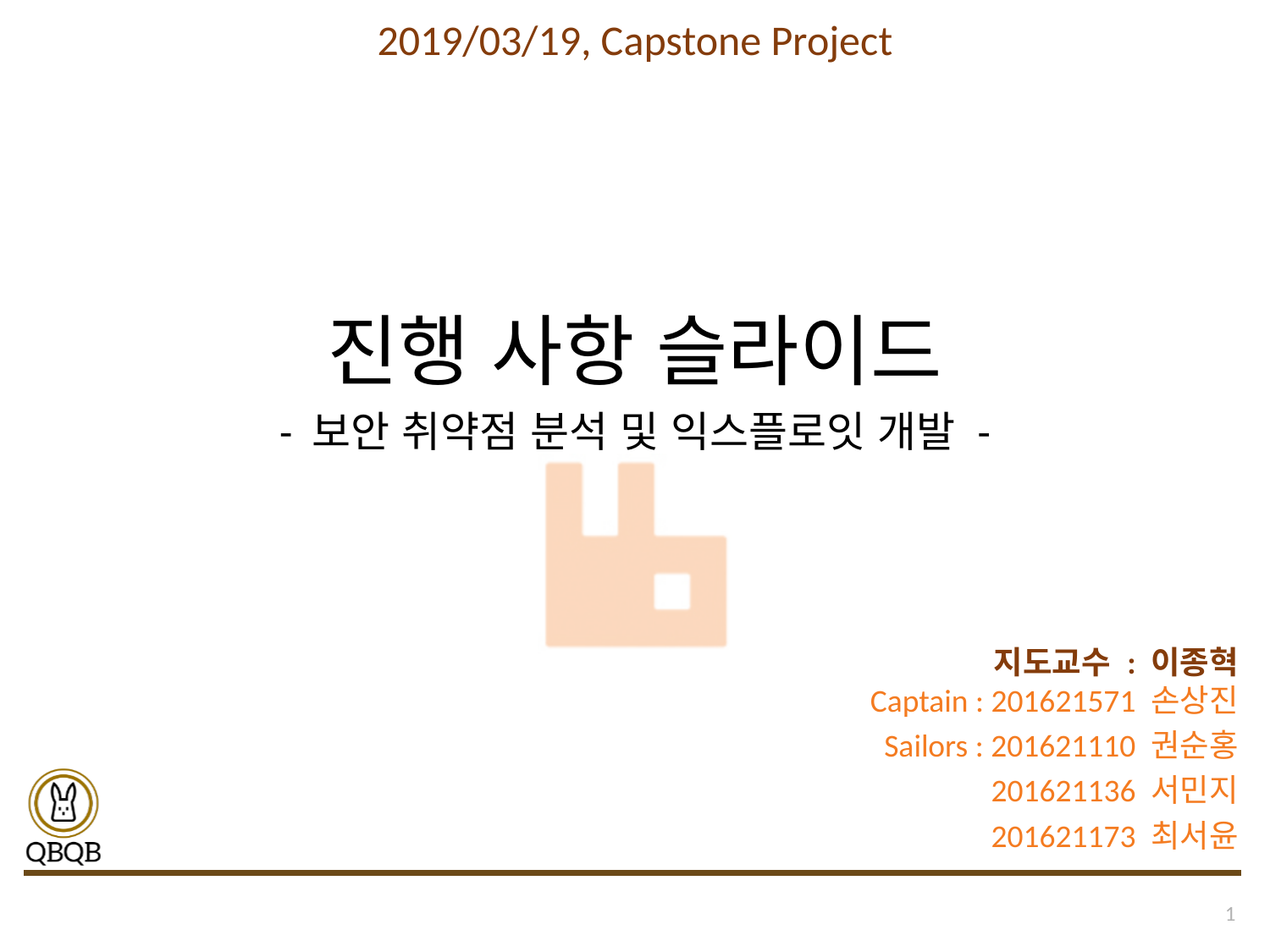

2019/03/19, Capstone Project
# 진행 사항 슬라이드
- 보안 취약점 분석 및 익스플로잇 개발 -
1